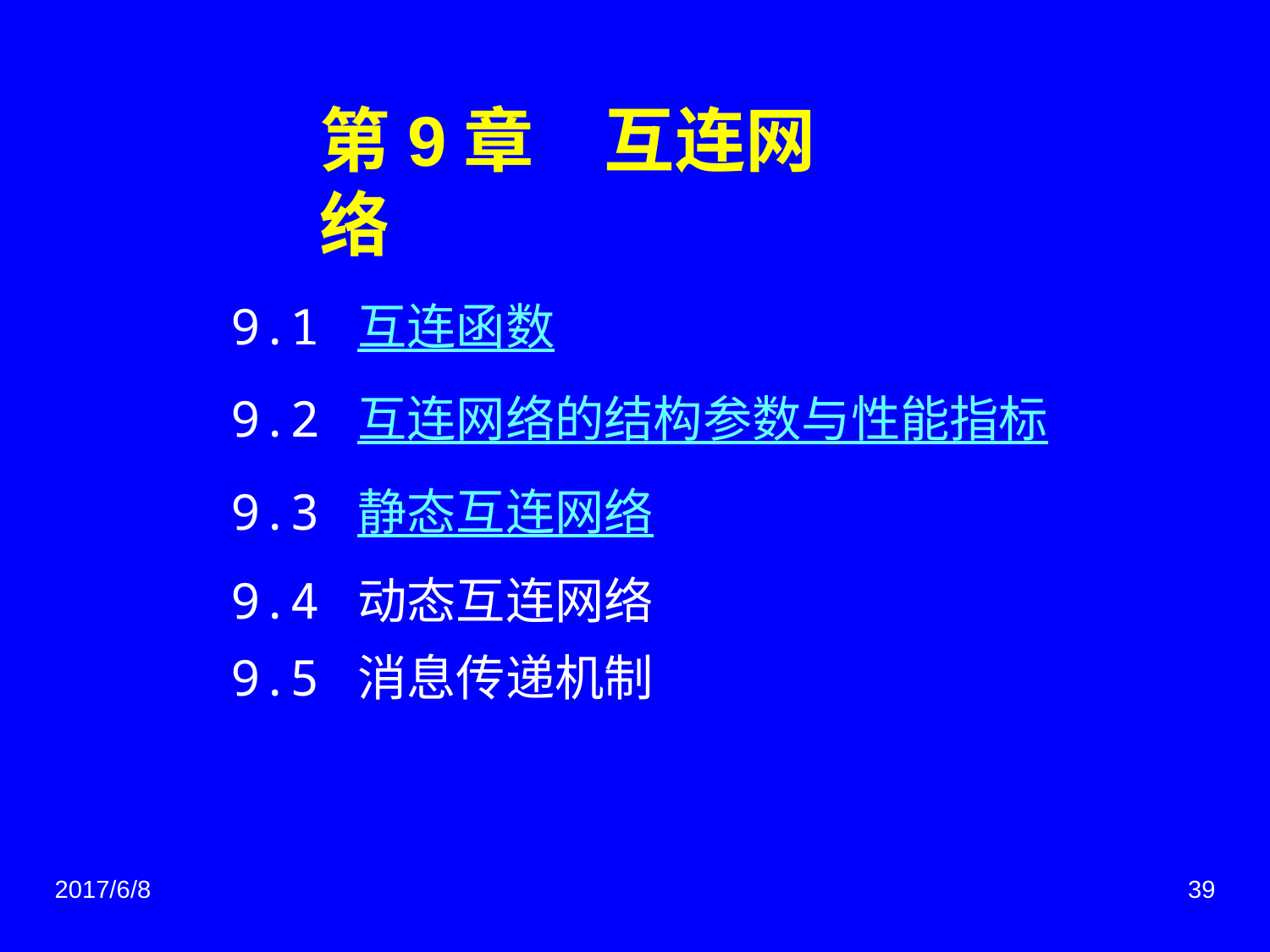

第9章　互连网络
9.1	互连函数
9.2	互连网络的结构参数与性能指标
9.3	静态互连网络
9.4	动态互连网络
9.5	消息传递机制
2017/6/8
39